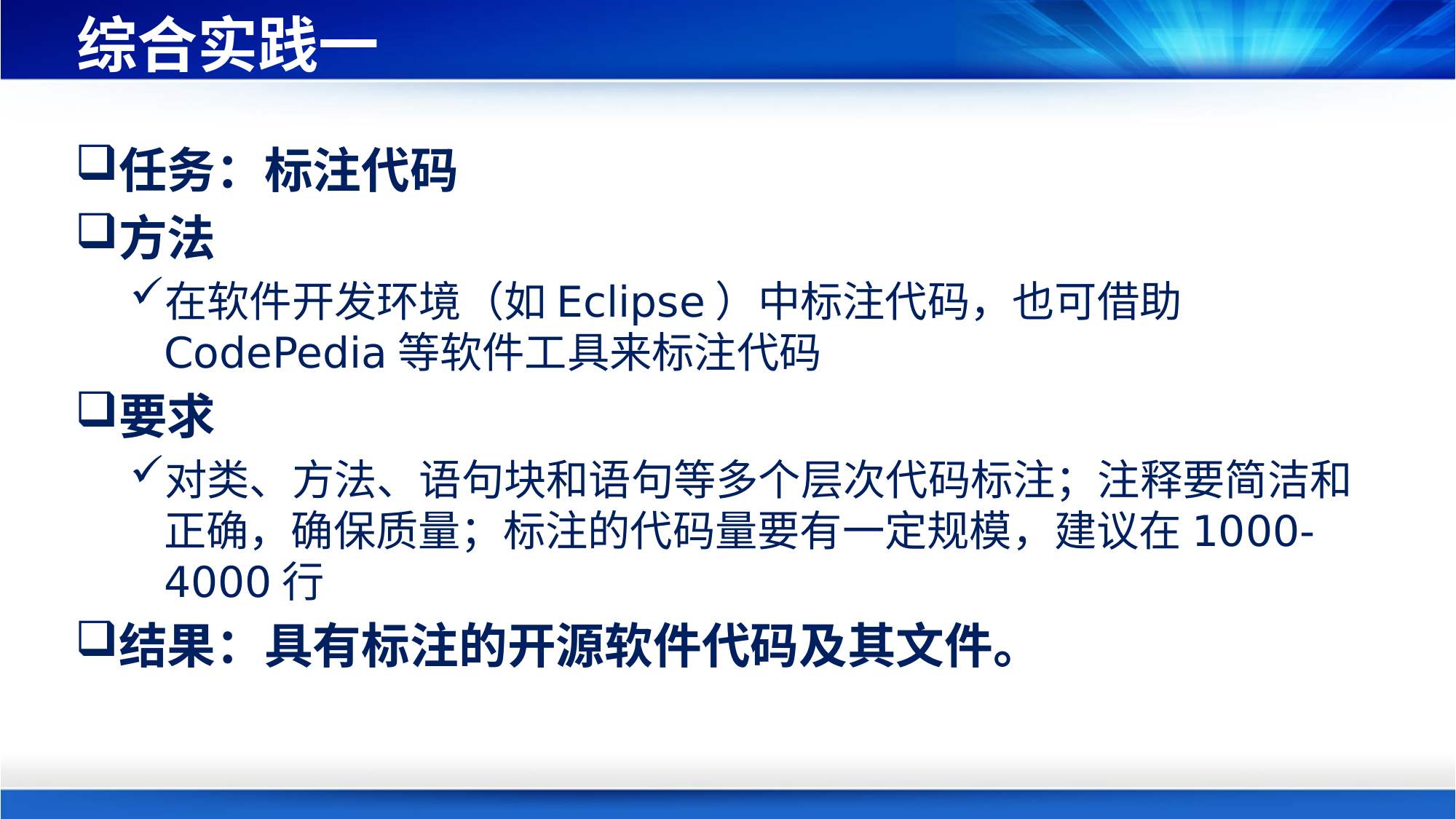

# 综合实践一
任务：标注代码
方法
在软件开发环境（如Eclipse）中标注代码，也可借助CodePedia等软件工具来标注代码
要求
对类、方法、语句块和语句等多个层次代码标注；注释要简洁和正确，确保质量；标注的代码量要有一定规模，建议在1000-4000行
结果：具有标注的开源软件代码及其文件。